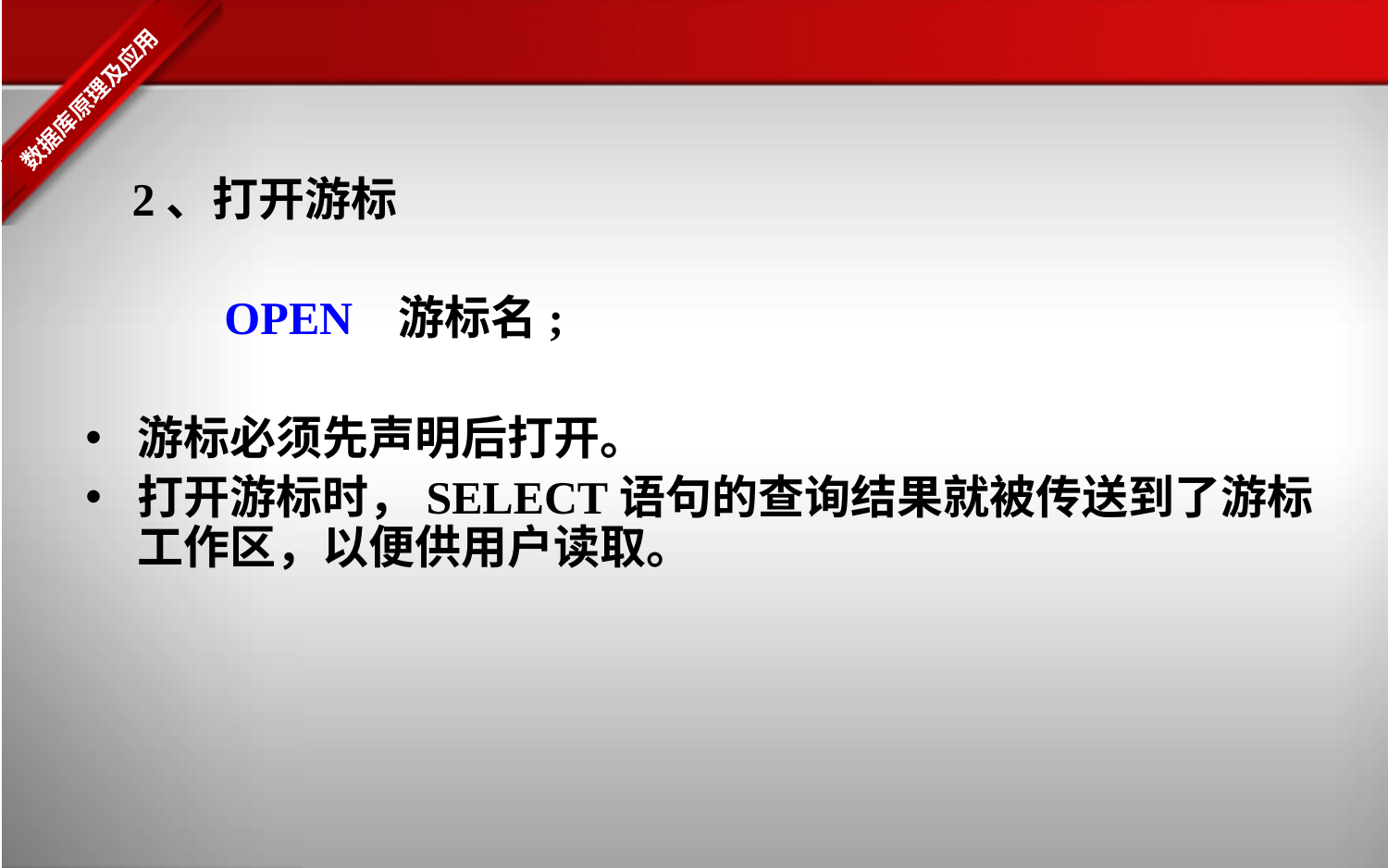

2、打开游标

        OPEN   游标名;
游标必须先声明后打开。
打开游标时，SELECT语句的查询结果就被传送到了游标工作区，以便供用户读取。